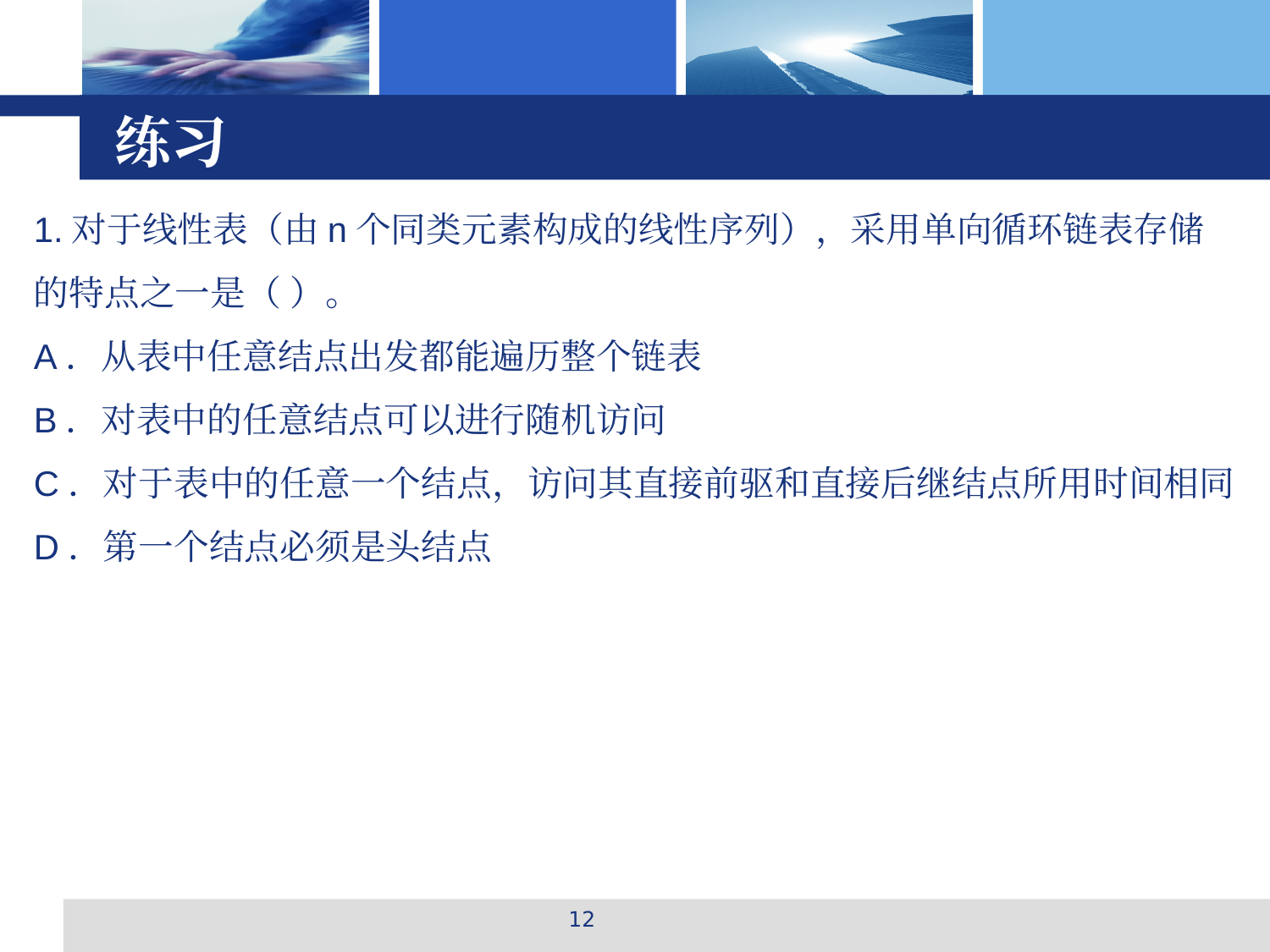

# 练习
1.对于线性表（由n个同类元素构成的线性序列），采用单向循环链表存储的特点之一是（ ）。
A．从表中任意结点出发都能遍历整个链表
B．对表中的任意结点可以进行随机访问
C．对于表中的任意一个结点，访问其直接前驱和直接后继结点所用时间相同
D．第一个结点必须是头结点
12